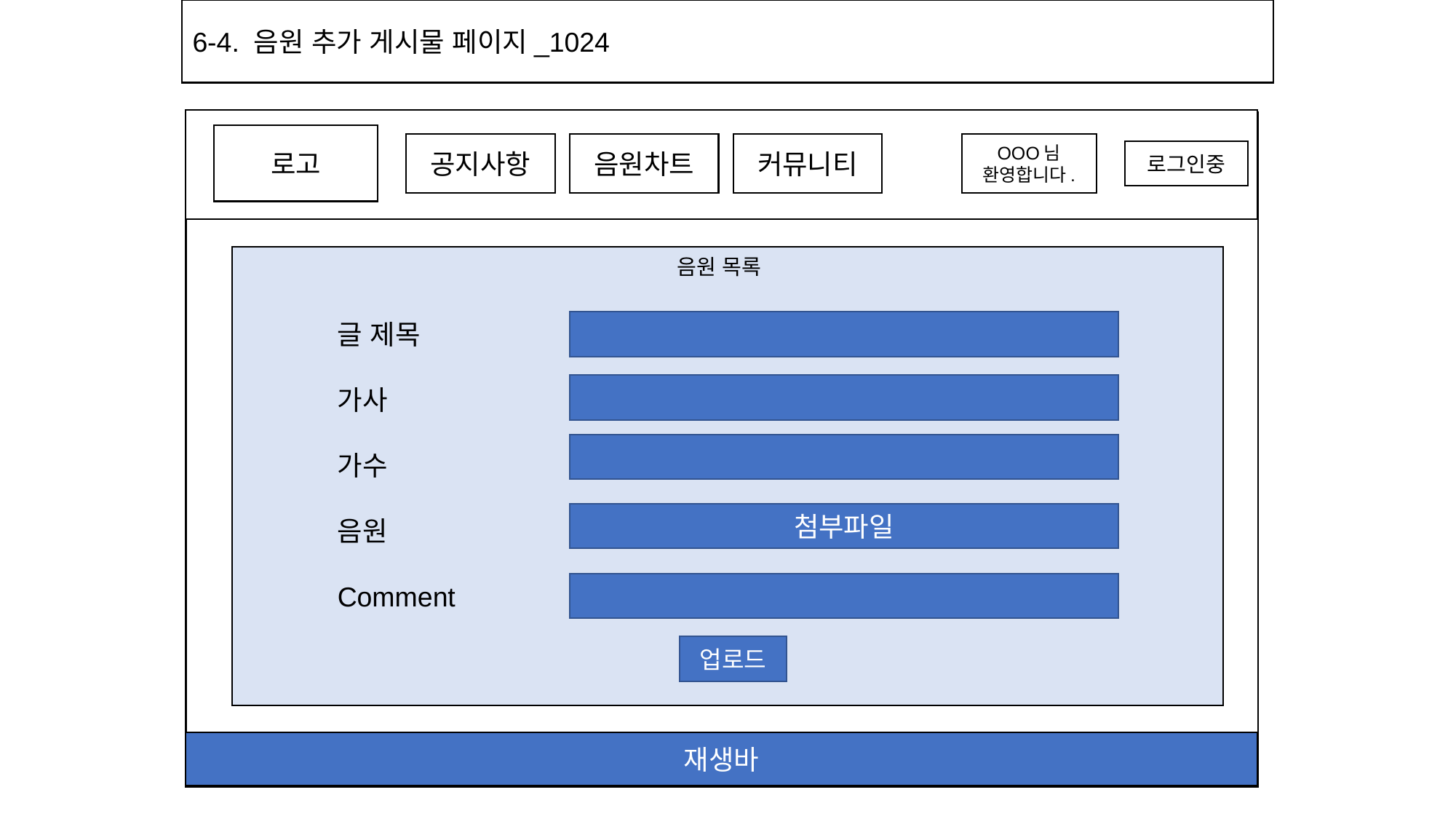

6-4. 음원 추가 게시물 페이지_1024

로고
공지사항
음원차트
커뮤니티
로그인중
재생바
OOO님 환영합니다.

음원 목록
글 제목

가사

가수

음원

Comment

첨부파일

업로드